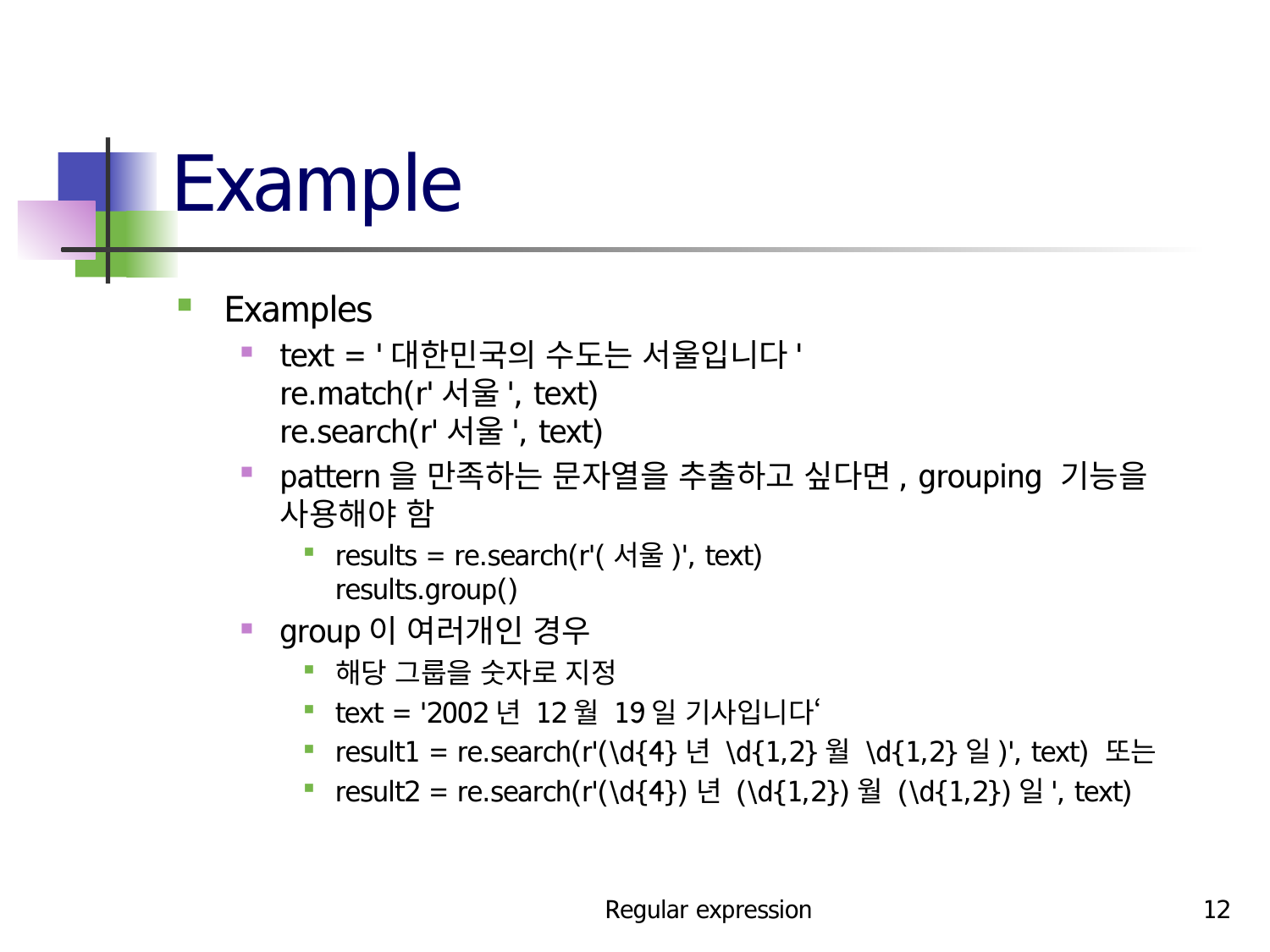

# Example
Examples
text = '대한민국의 수도는 서울입니다'
re.match(r'서울', text)
re.search(r'서울', text)
pattern을 만족하는 문자열을 추출하고 싶다면, grouping 기능을 사용해야 함
results = re.search(r'(서울)', text)
results.group()
group이 여러개인 경우
해당 그룹을 숫자로 지정
text = '2002년 12월 19일 기사입니다‘
result1 = re.search(r'(\d{4}년 \d{1,2}월 \d{1,2}일)', text) 또는
result2 = re.search(r'(\d{4})년 (\d{1,2})월 (\d{1,2})일', text)

Regular expression
12